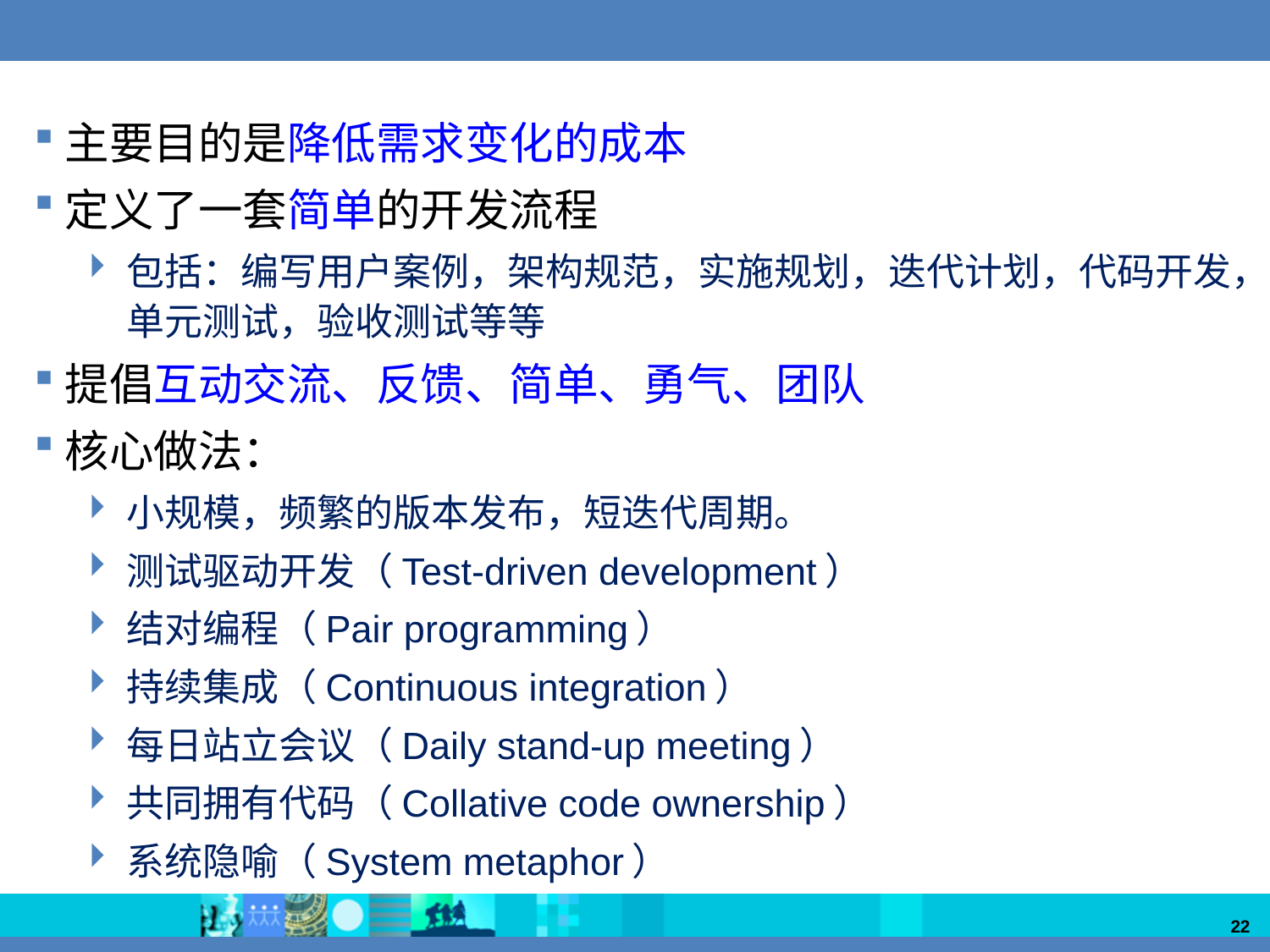

主要目的是降低需求变化的成本
定义了一套简单的开发流程
包括：编写用户案例，架构规范，实施规划，迭代计划，代码开发，单元测试，验收测试等等
提倡互动交流、反馈、简单、勇气、团队
核心做法：
小规模，频繁的版本发布，短迭代周期。
测试驱动开发（Test-driven development）
结对编程（Pair programming）
持续集成（Continuous integration）
每日站立会议（Daily stand-up meeting）
共同拥有代码（Collative code ownership）
系统隐喻（System metaphor）
22